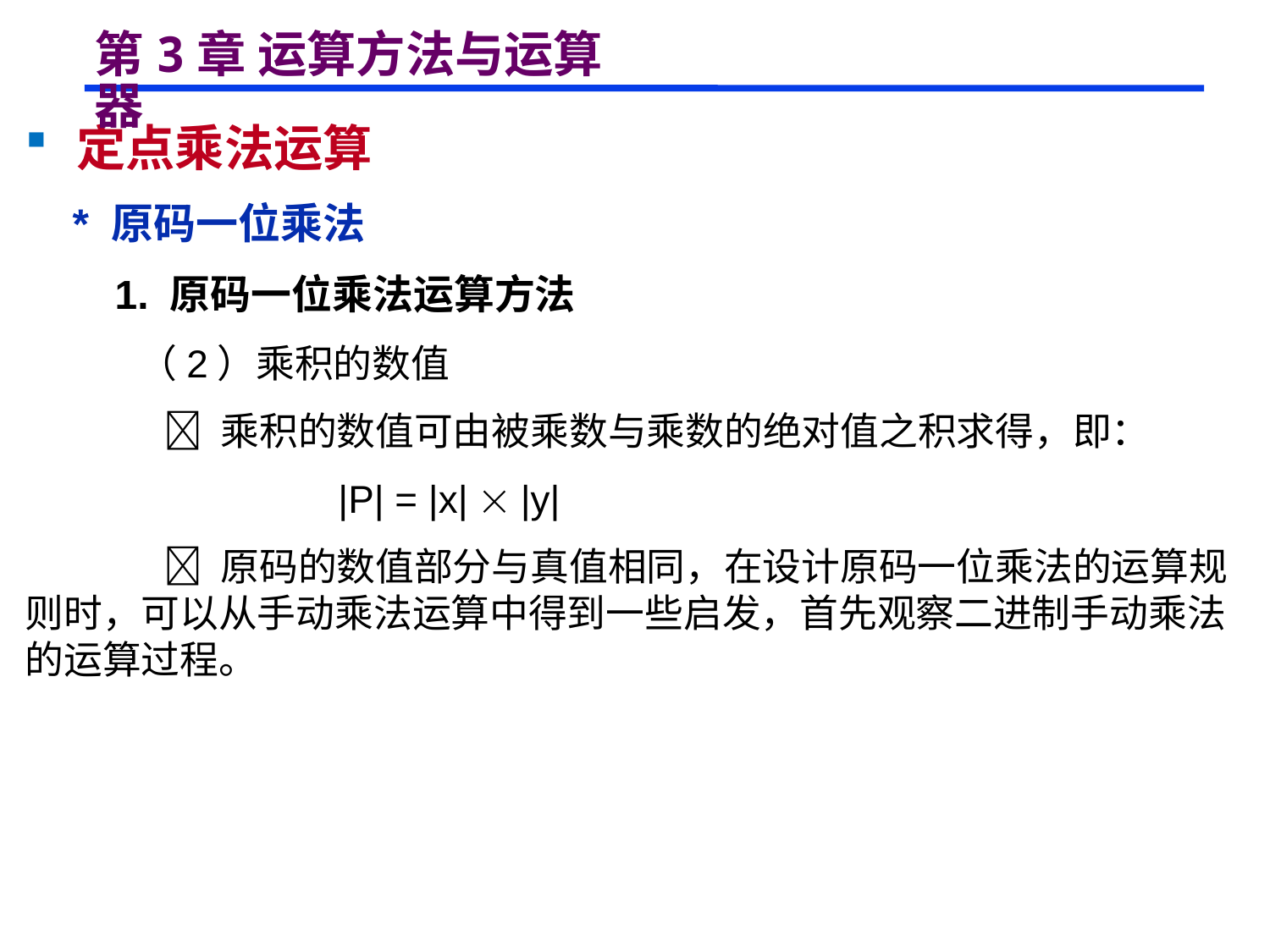

# 第3章 运算方法与运算器
 定点乘法运算
    * 原码一位乘法
        1. 原码一位乘法运算方法
            （2）乘积的数值
                ♦ 乘积的数值可由被乘数与乘数的绝对值之积求得，即：
                             |P| = |x| × |y|
                ♦ 原码的数值部分与真值相同，在设计原码一位乘法的运算规则时，可以从手动乘法运算中得到一些启发，首先观察二进制手动乘法的运算过程。